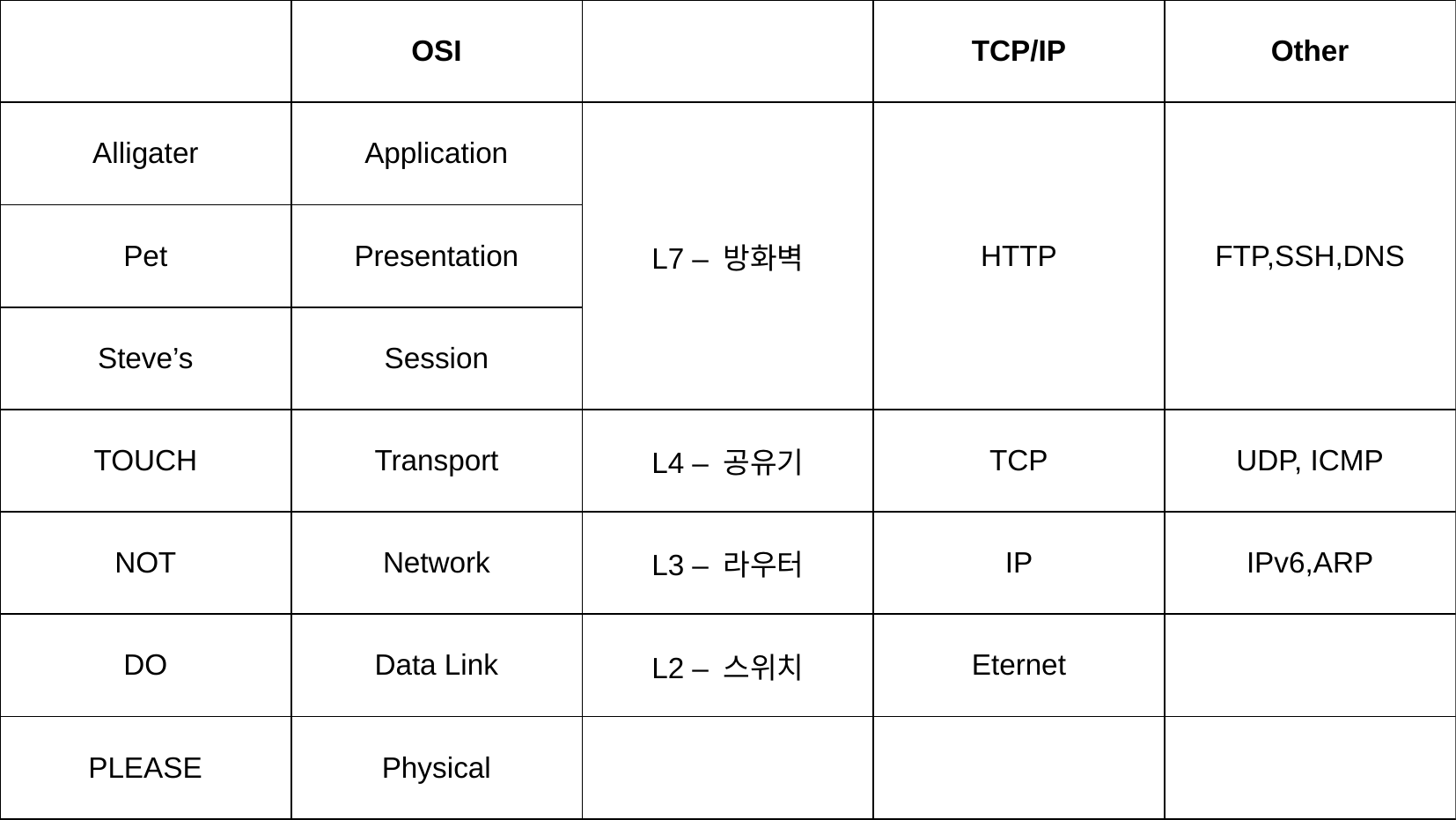

|  | OSI |  | TCP/IP | Other |
| --- | --- | --- | --- | --- |
| Alligater | Application | L7 – 방화벽 | HTTP | FTP,SSH,DNS |
| Pet | Presentation |  |  |  |
| Steve’s | Session |  |  |  |
| TOUCH | Transport | L4 – 공유기 | TCP | UDP, ICMP |
| NOT | Network | L3 – 라우터 | IP | IPv6,ARP |
| DO | Data Link | L2 – 스위치 | Eternet |  |
| PLEASE | Physical |  |  |  |
#